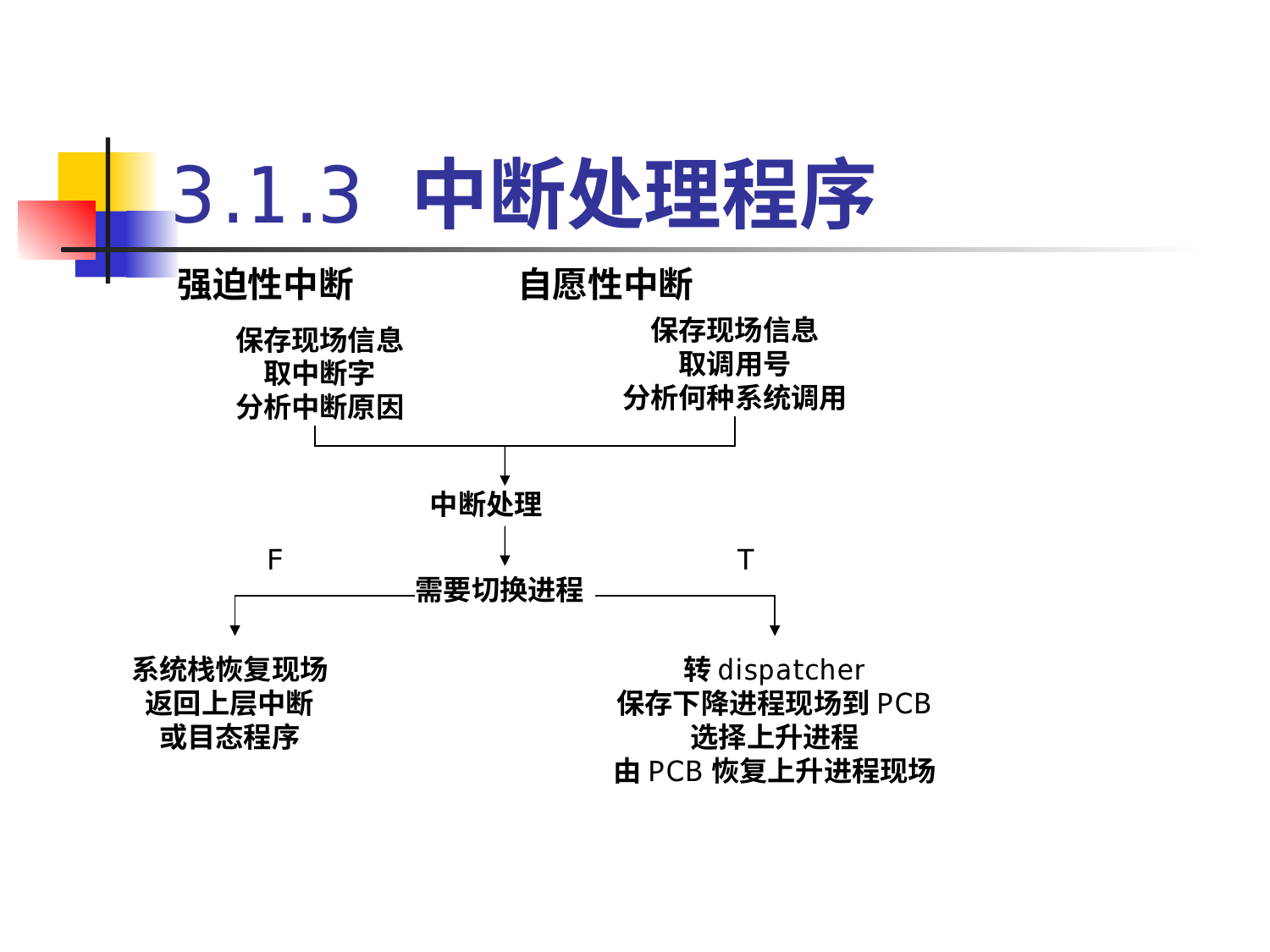

# 3.1.3 中断处理程序
强迫性中断
自愿性中断
保存现场信息
取调用号
分析何种系统调用
保存现场信息
取中断字
分析中断原因

         中断处理

F
T
需要切换进程

系统栈恢复现场
返回上层中断
或目态程序
转dispatcher
保存下降进程现场到PCB
选择上升进程
由PCB恢复上升进程现场